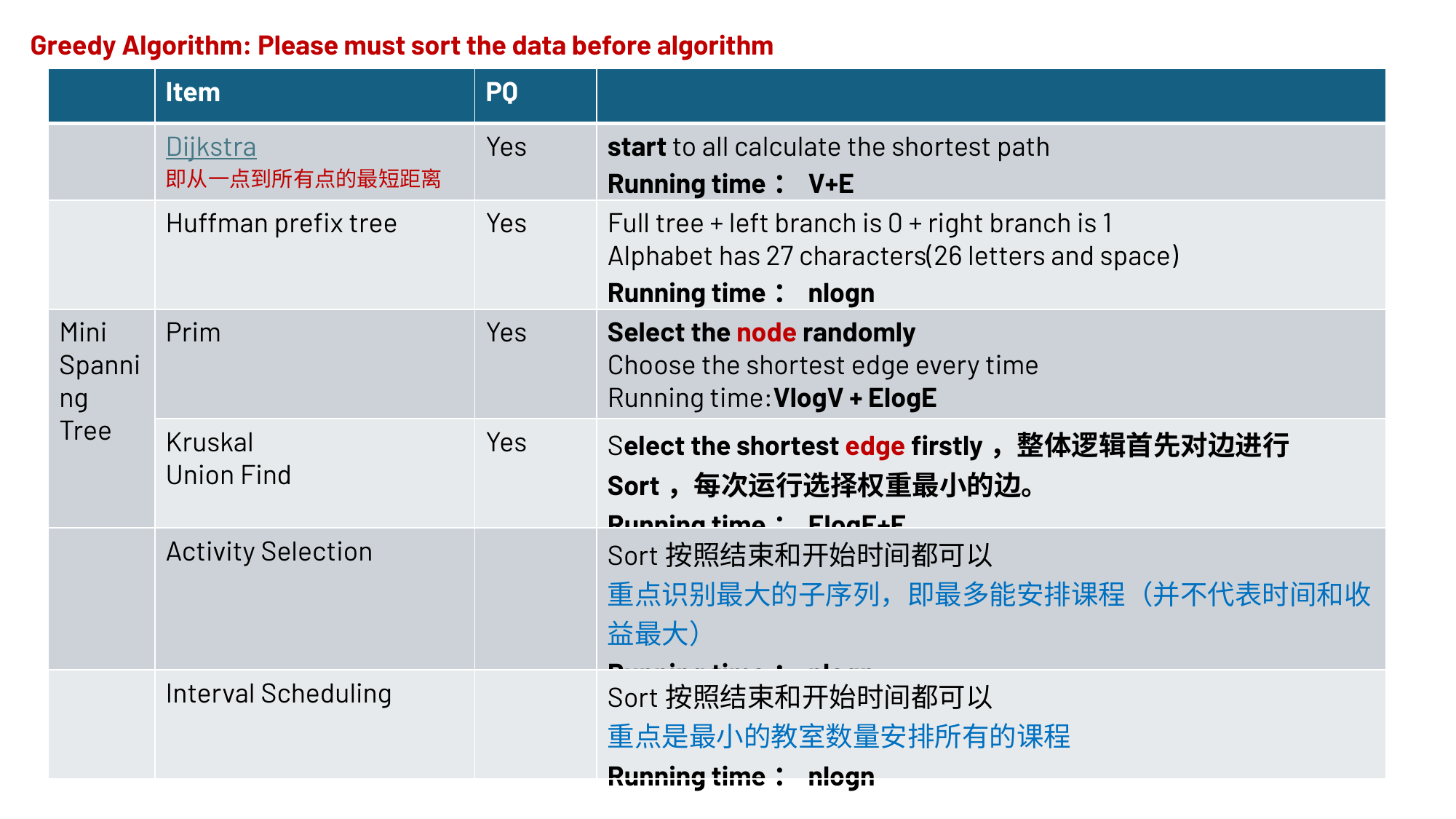

Greedy Algorithm: Please must sort the data before algorithm
|  | Item | PQ |  |
| --- | --- | --- | --- |
|  | Dijkstra 即从一点到所有点的最短距离 | Yes | start to all calculate the shortest path Running time：V+E |
|  | Huffman prefix tree | Yes | Full tree + left branch is 0 + right branch is 1 Alphabet has 27 characters(26 letters and space) Running time：nlogn |
| Mini Spanning Tree | Prim | Yes | Select the node randomly Choose the shortest edge every time Running time:VlogV + ElogE |
|  | Kruskal Union Find | Yes | Select the shortest edge firstly，整体逻辑首先对边进行Sort，每次运行选择权重最小的边。 Running time：ElogE+E |
|  | Activity Selection |  | Sort按照结束和开始时间都可以 重点识别最大的子序列，即最多能安排课程（并不代表时间和收益最大） Running time：nlogn |
|  | Interval Scheduling |  | Sort按照结束和开始时间都可以 重点是最小的教室数量安排所有的课程 Running time：nlogn |